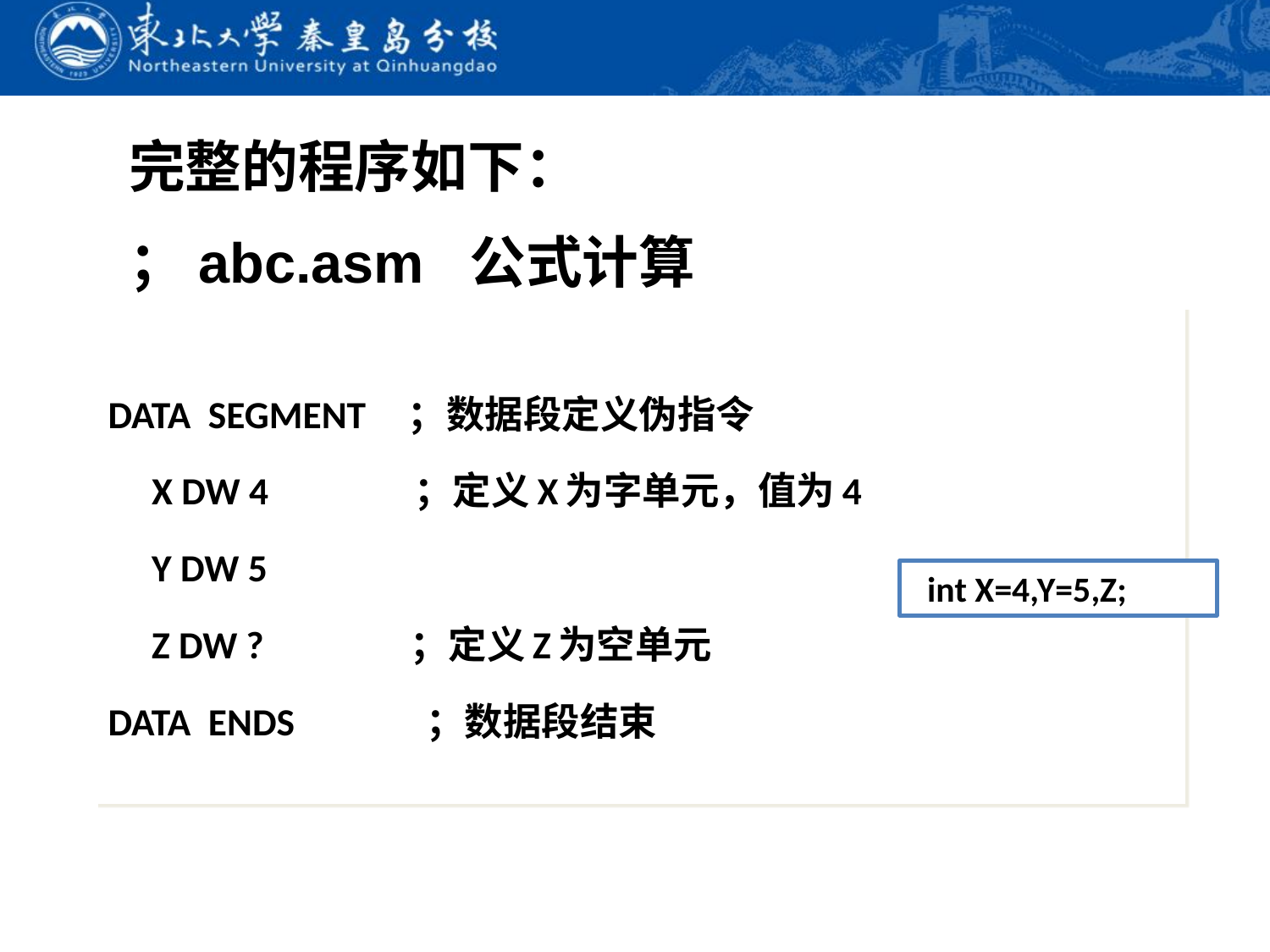

完整的程序如下：
；abc.asm  公式计算

DATA  SEGMENT    ；数据段定义伪指令
	X DW 4                ；定义X为字单元，值为4
	Y DW 5
	Z DW ?                ；定义Z为空单元
DATA  ENDS	        ；数据段结束

  int X=4,Y=5,Z;